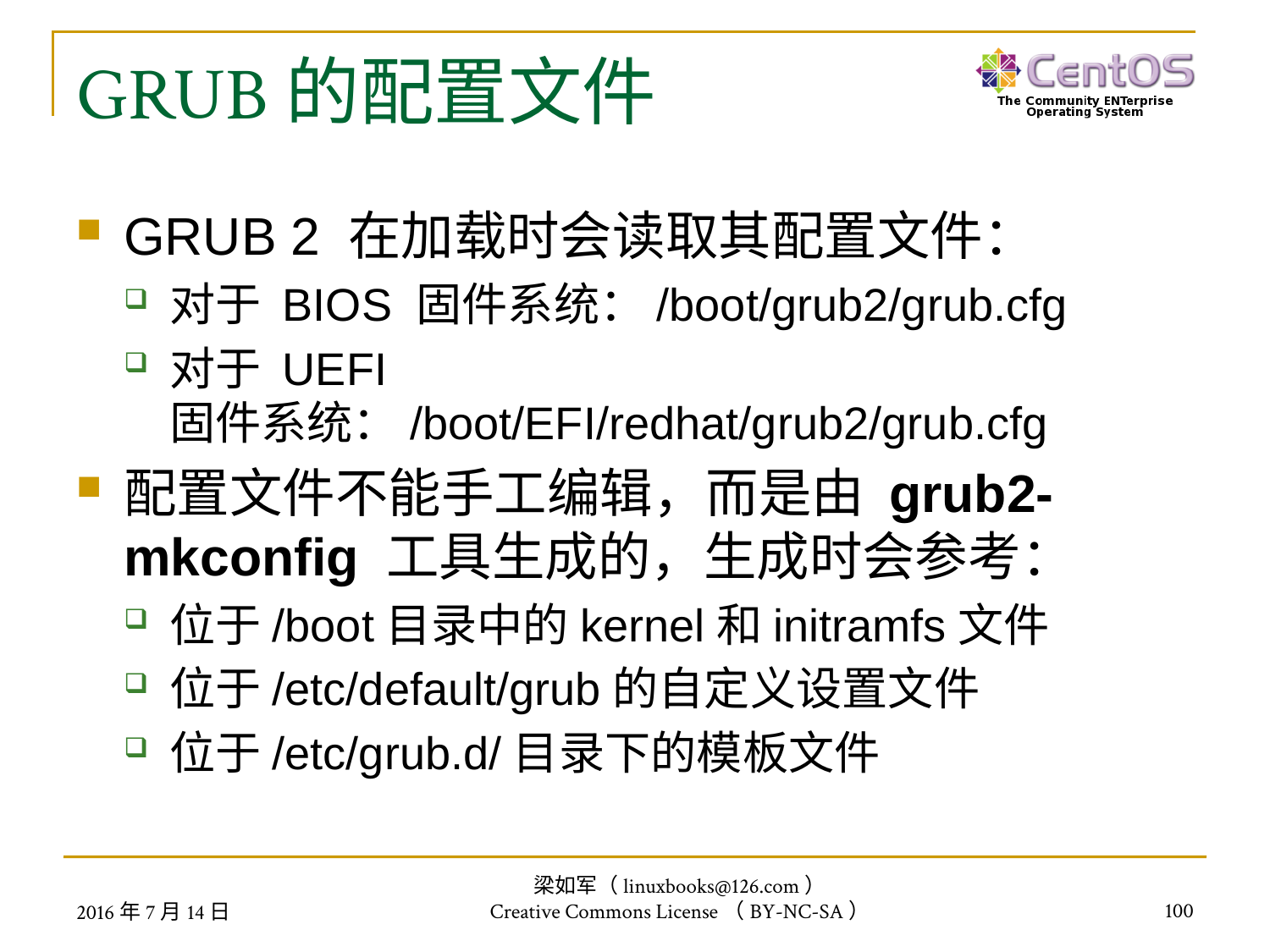

# GRUB的配置文件
GRUB 2 在加载时会读取其配置文件：
对于 BIOS 固件系统：/boot/grub2/grub.cfg
对于 UEFI 固件系统：/boot/EFI/redhat/grub2/grub.cfg
配置文件不能手工编辑，而是由 grub2-mkconfig 工具生成的，生成时会参考：
位于/boot目录中的kernel和initramfs文件
位于/etc/default/grub的自定义设置文件
位于/etc/grub.d/目录下的模板文件
梁如军（linuxbooks@126.com）
Creative Commons License（BY-NC-SA）
2016年7月14日
100